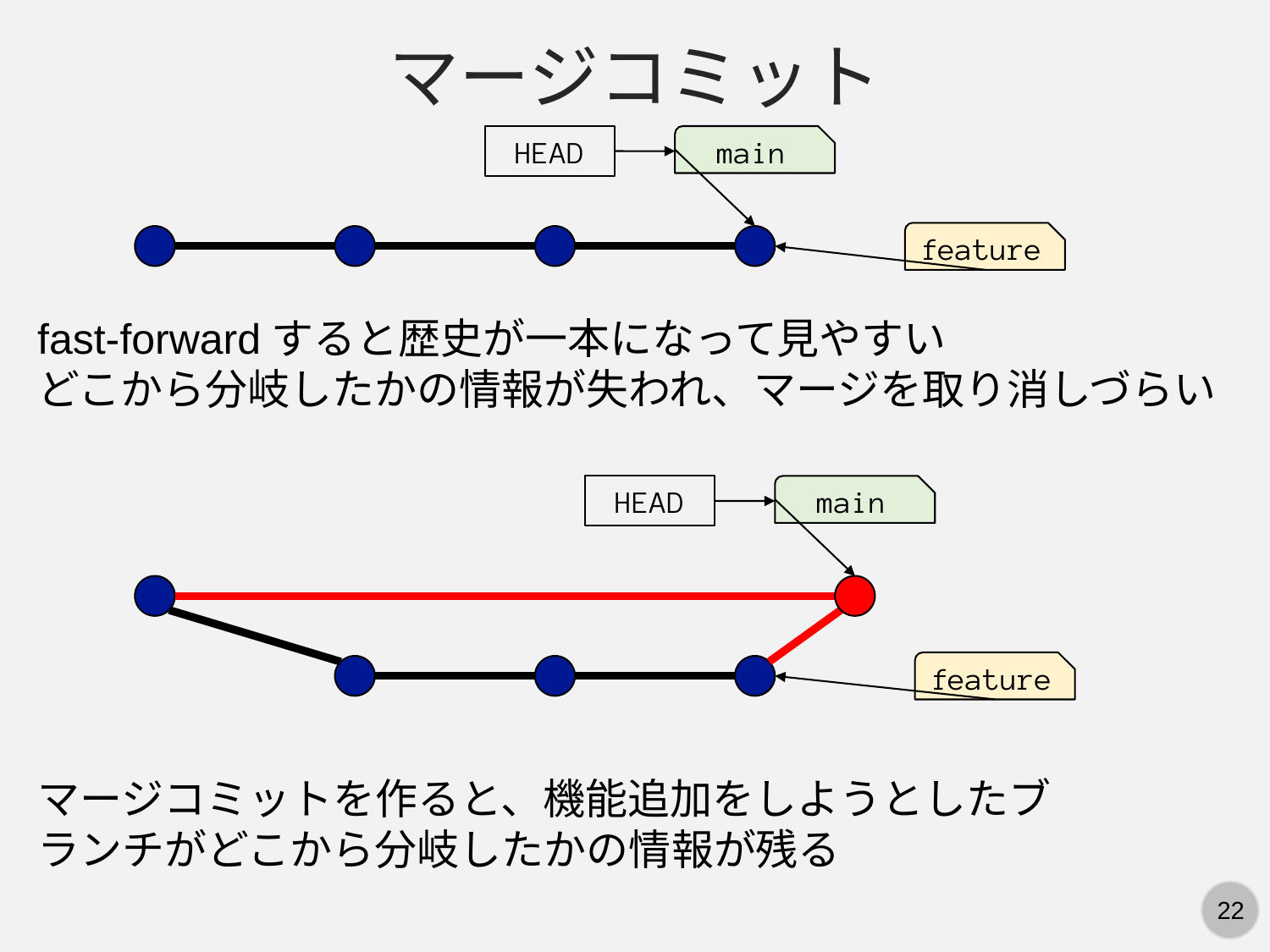

マージコミット
HEAD
main
feature

fast-forwardすると歴史が一本になって見やすい
どこから分岐したかの情報が失われ、マージを取り消しづらい
HEAD
main

feature

マージコミットを作ると、機能追加をしようとしたブランチがどこから分岐したかの情報が残る